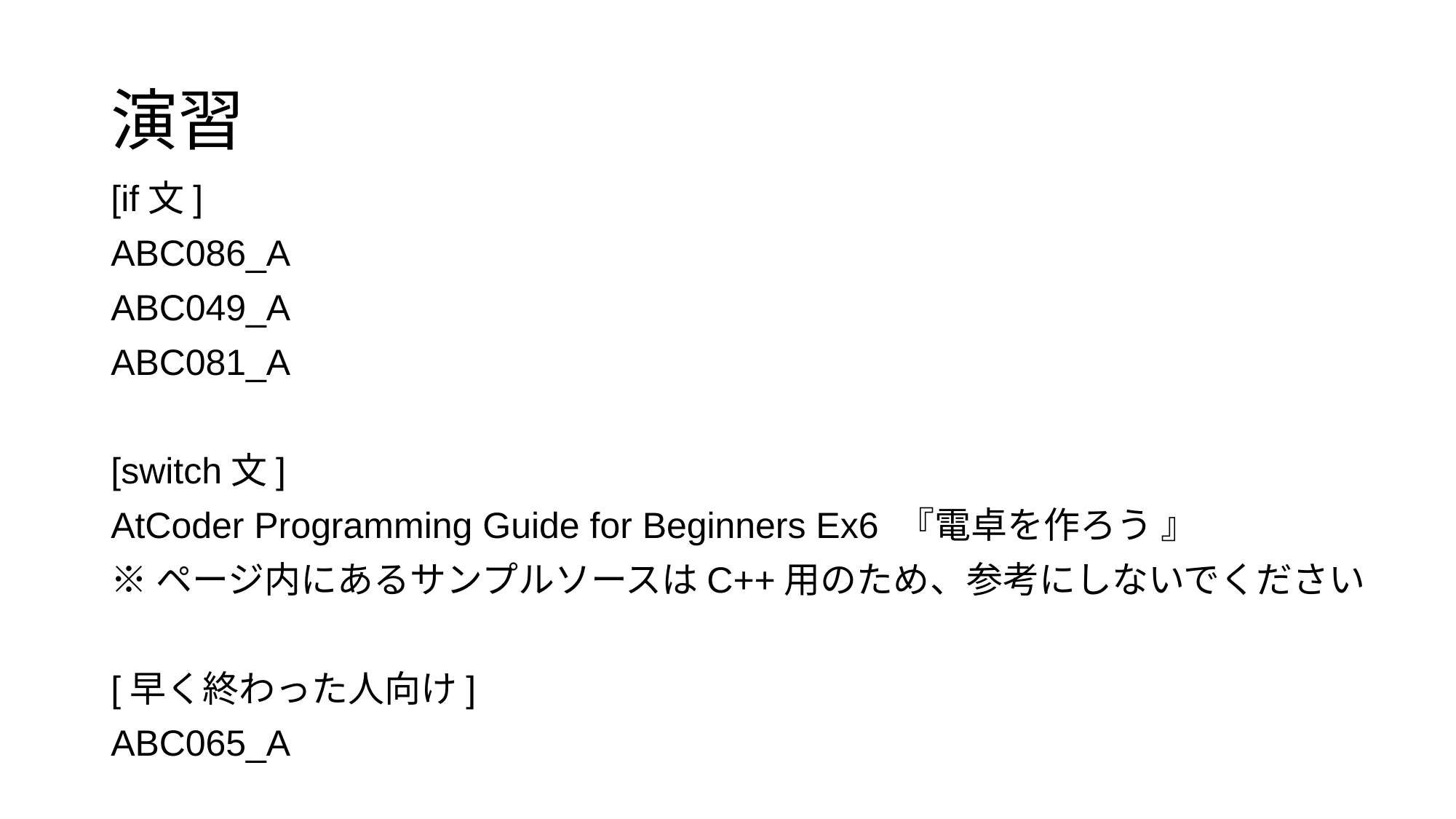

# 演習
[if文]
ABC086_A
ABC049_A
ABC081_A

[switch文]
AtCoder Programming Guide for Beginners Ex6 『電卓を作ろう 』
※ページ内にあるサンプルソースはC++用のため、参考にしないでください

[早く終わった人向け]
ABC065_A